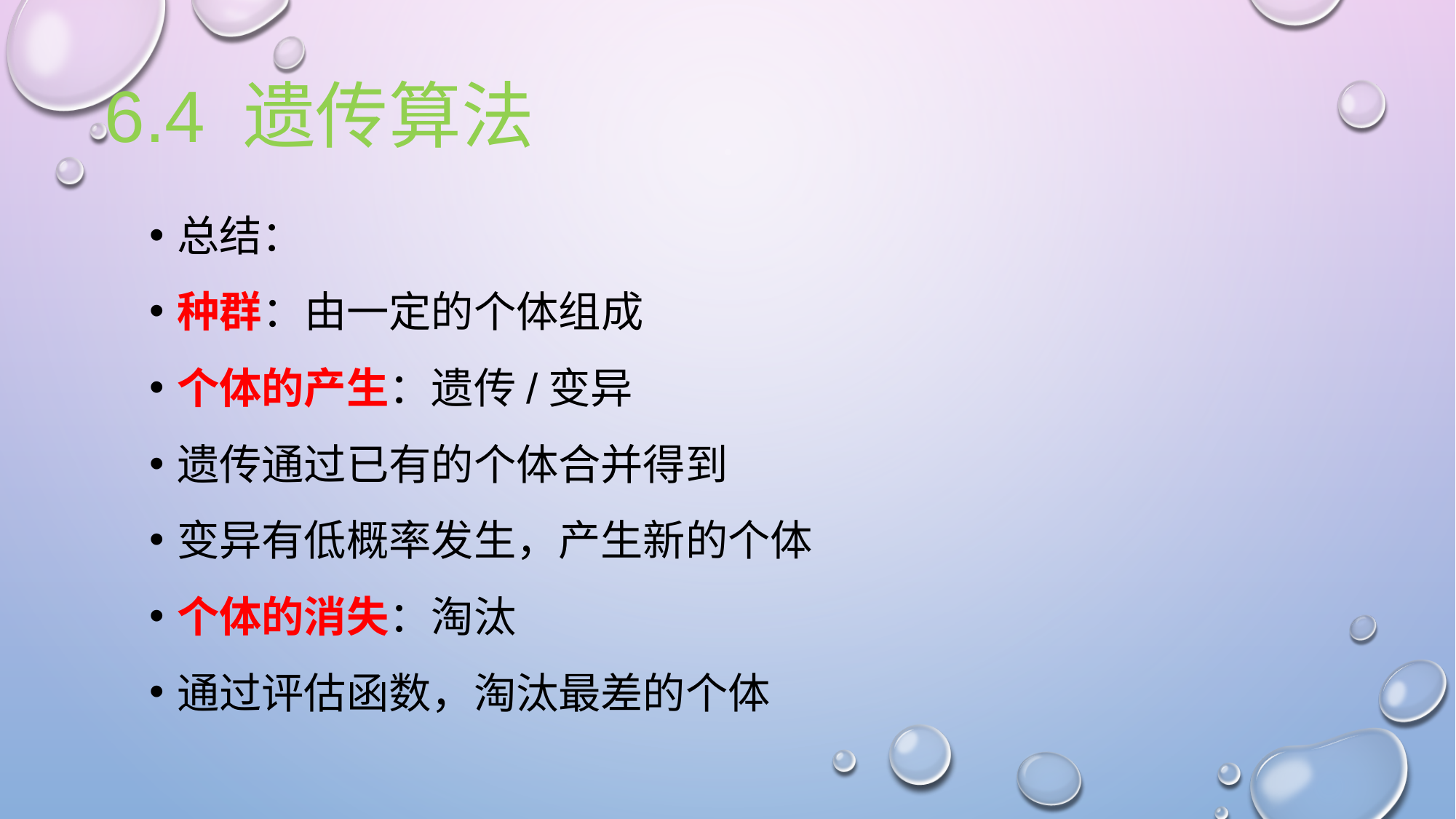

# 6.4 遗传算法
总结：
种群：由一定的个体组成
个体的产生：遗传/变异
遗传通过已有的个体合并得到
变异有低概率发生，产生新的个体
个体的消失：淘汰
通过评估函数，淘汰最差的个体